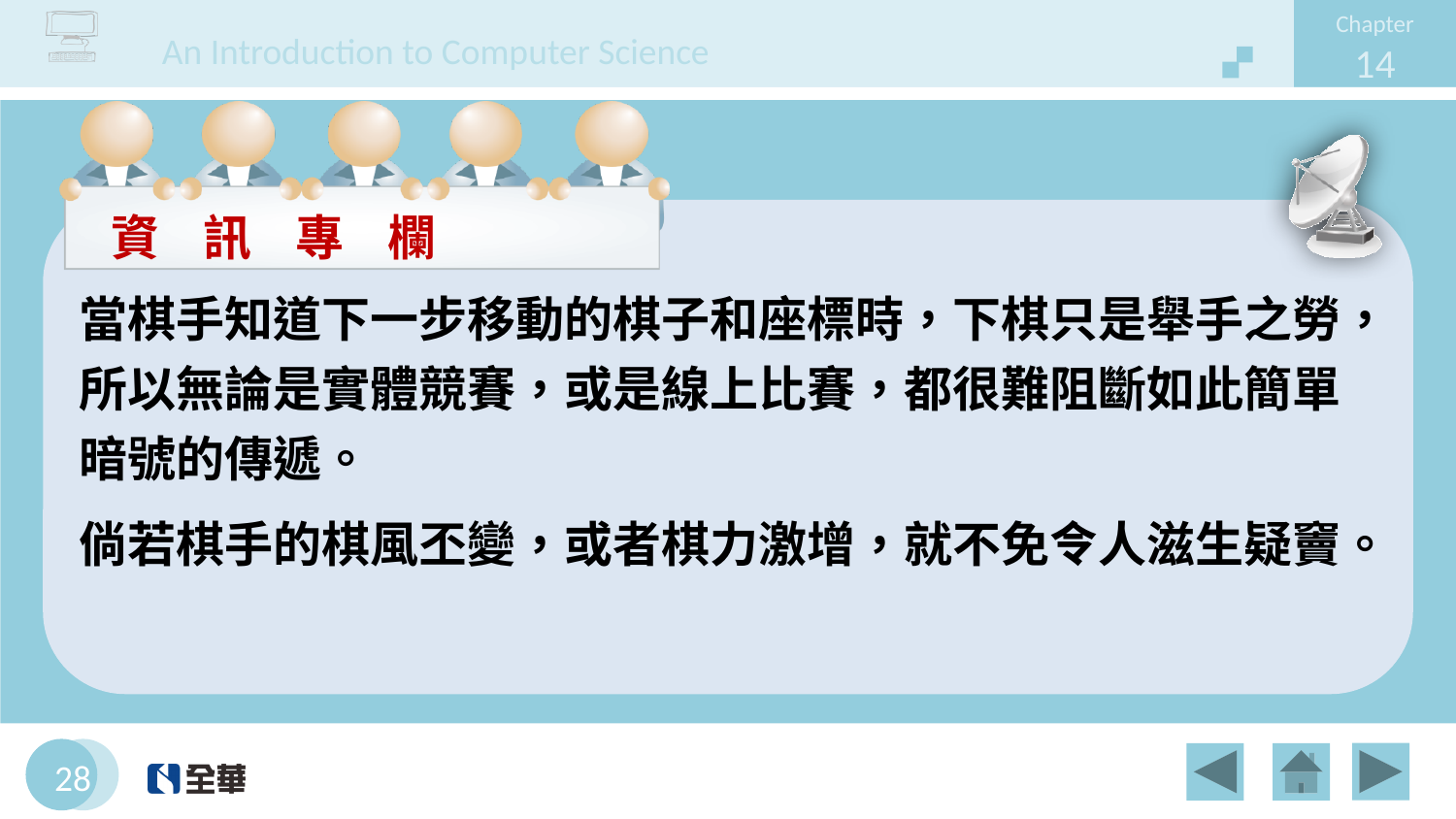

當棋手知道下一步移動的棋子和座標時，下棋只是舉手之勞，所以無論是實體競賽，或是線上比賽，都很難阻斷如此簡單暗號的傳遞。
倘若棋手的棋風丕變，或者棋力激增，就不免令人滋生疑竇。